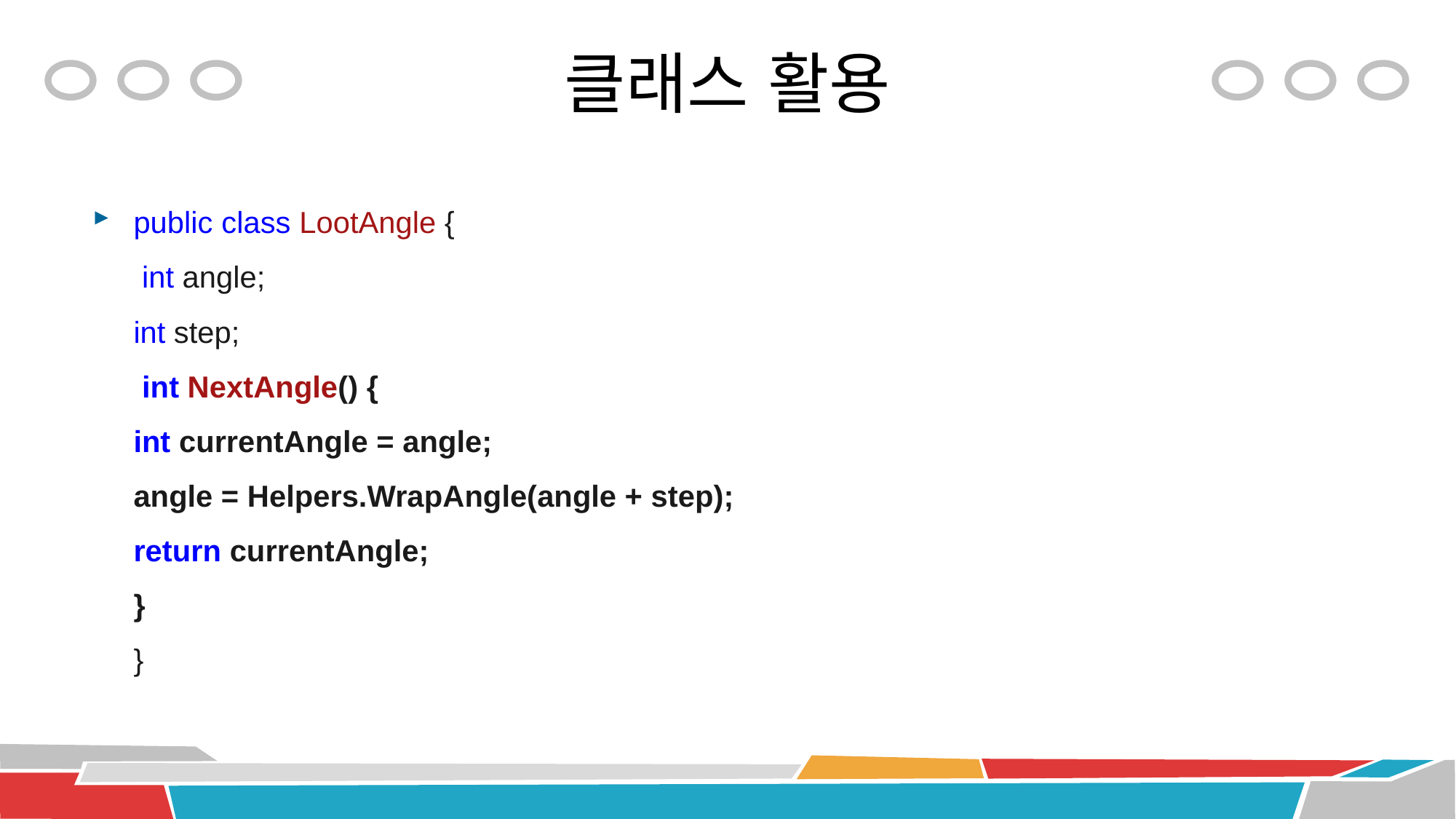

# 클래스 활용
public class LootAngle {
 int angle;
int step;
 int NextAngle() {
int currentAngle = angle;
angle = Helpers.WrapAngle(angle + step);
return currentAngle;
}
}